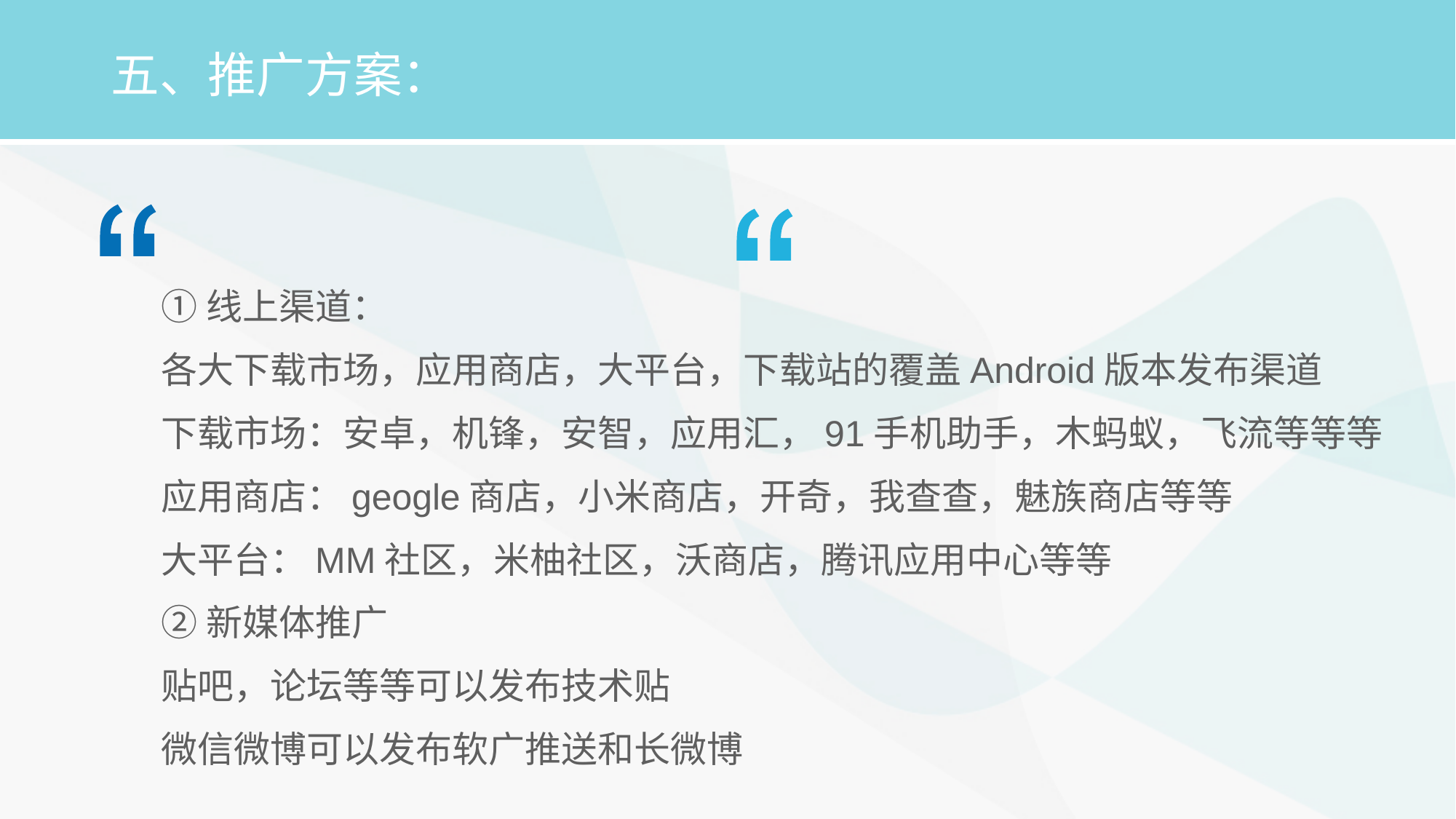

# 五、推广方案：
①线上渠道：
各大下载市场，应用商店，大平台，下载站的覆盖Android版本发布渠道
下载市场：安卓，机锋，安智，应用汇，91手机助手，木蚂蚁，飞流等等等
应用商店：geogle商店，小米商店，开奇，我查查，魅族商店等等
大平台：MM社区，米柚社区，沃商店，腾讯应用中心等等
②新媒体推广
贴吧，论坛等等可以发布技术贴
微信微博可以发布软广推送和长微博